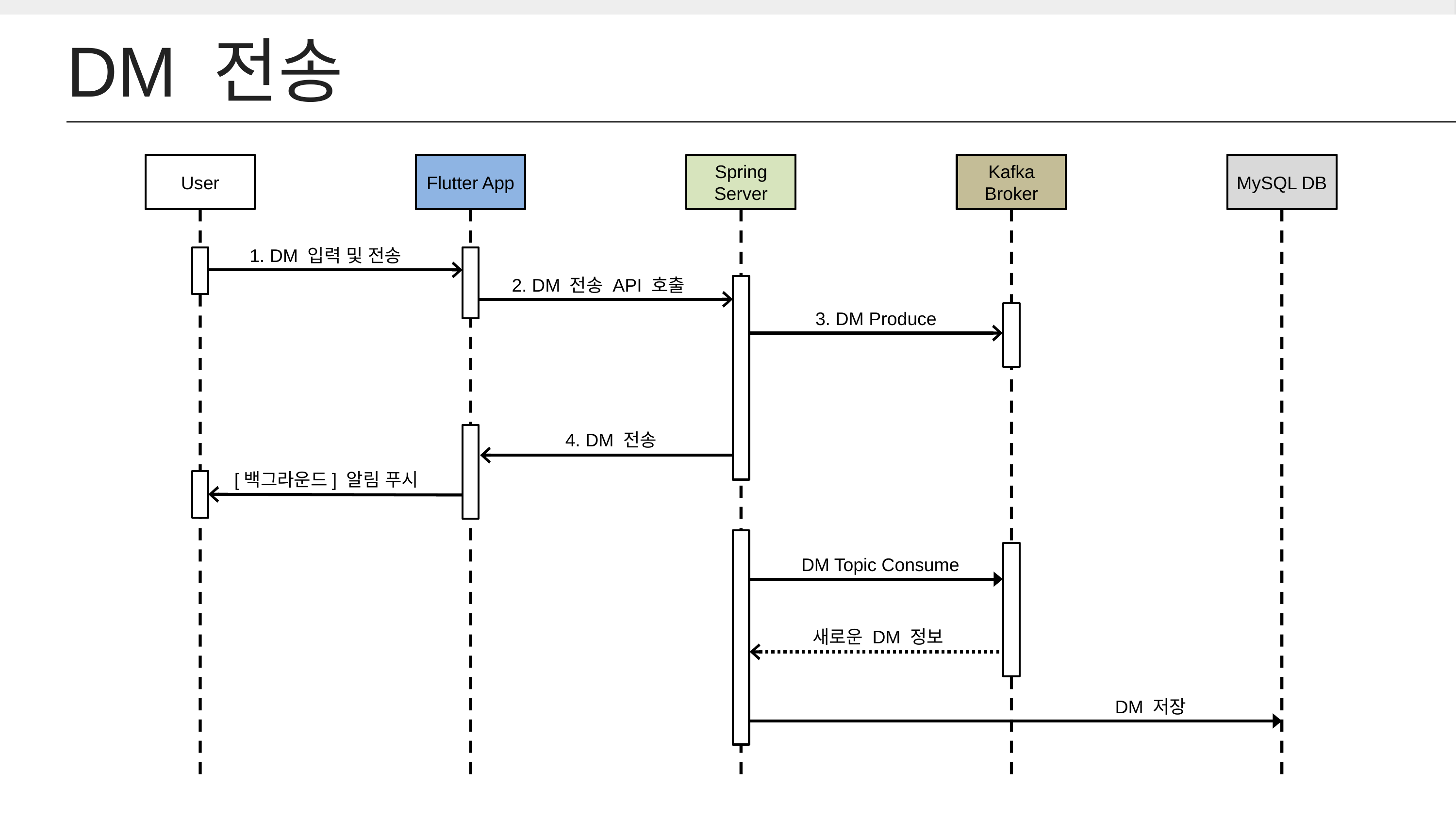

# DM 전송
User
MySQL DB
Flutter App
Spring Server
Kafka Broker
1. DM 입력 및 전송

2. DM 전송 API 호출

3. DM Produce

4. DM 전송
[백그라운드] 알림 푸시

DM Topic Consume
새로운 DM 정보
DM 저장